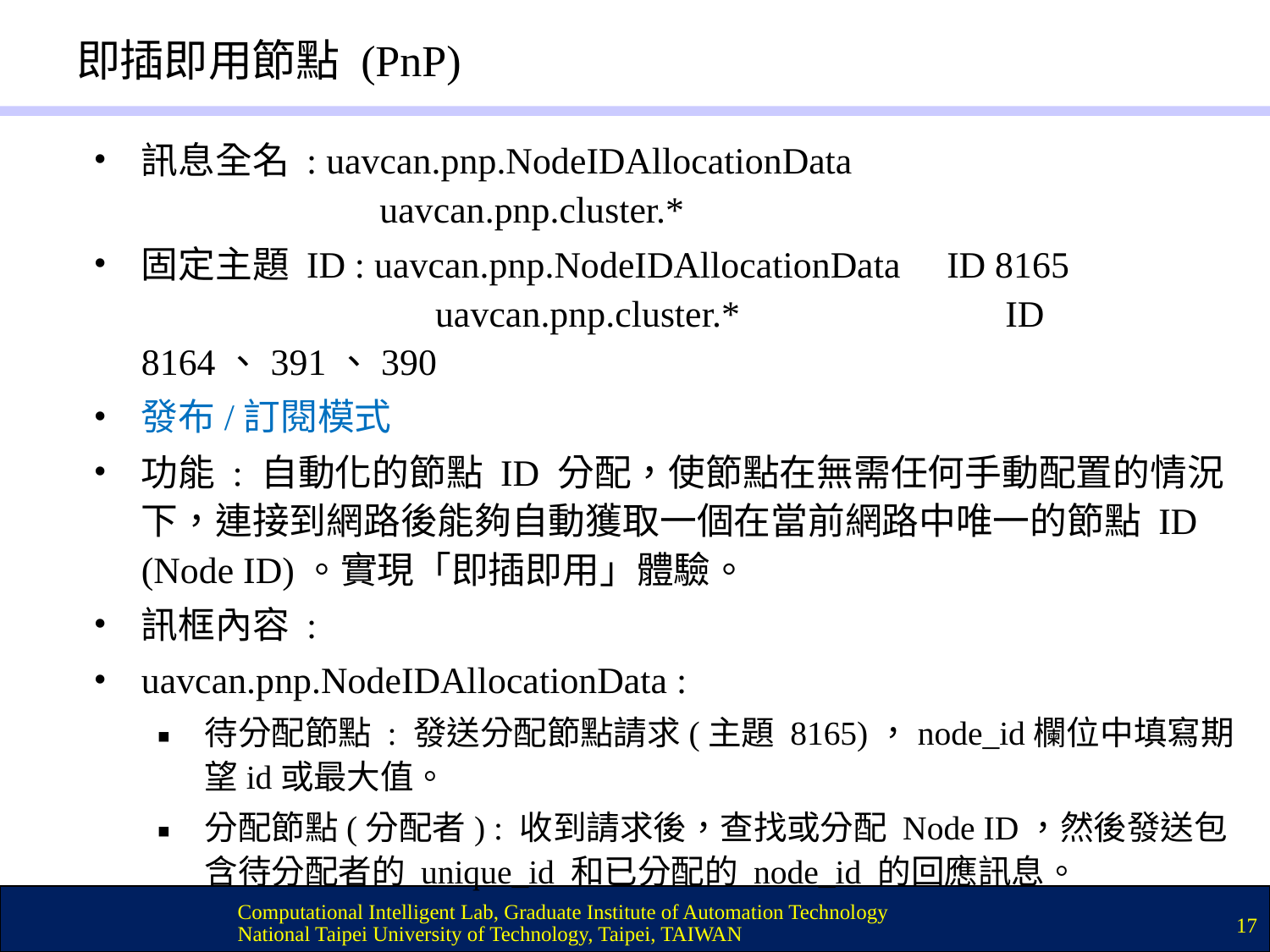

# 即插即用節點 (PnP)
訊息全名 : uavcan.pnp.NodeIDAllocationData
	            uavcan.pnp.cluster.*
固定主題 ID : uavcan.pnp.NodeIDAllocationData     ID 8165
	                  uavcan.pnp.cluster.*		           ID 8164、391、390
發布/訂閱模式
功能 : 自動化的節點 ID 分配，使節點在無需任何手動配置的情況下，連接到網路後能夠自動獲取一個在當前網路中唯一的節點 ID (Node ID)。實現「即插即用」體驗。
訊框內容 :
uavcan.pnp.NodeIDAllocationData :
待分配節點 : 發送分配節點請求(主題 8165)，node_id欄位中填寫期望id或最大值。
分配節點(分配者) : 收到請求後，查找或分配 Node ID，然後發送包含待分配者的 unique_id 和已分配的 node_id 的回應訊息。